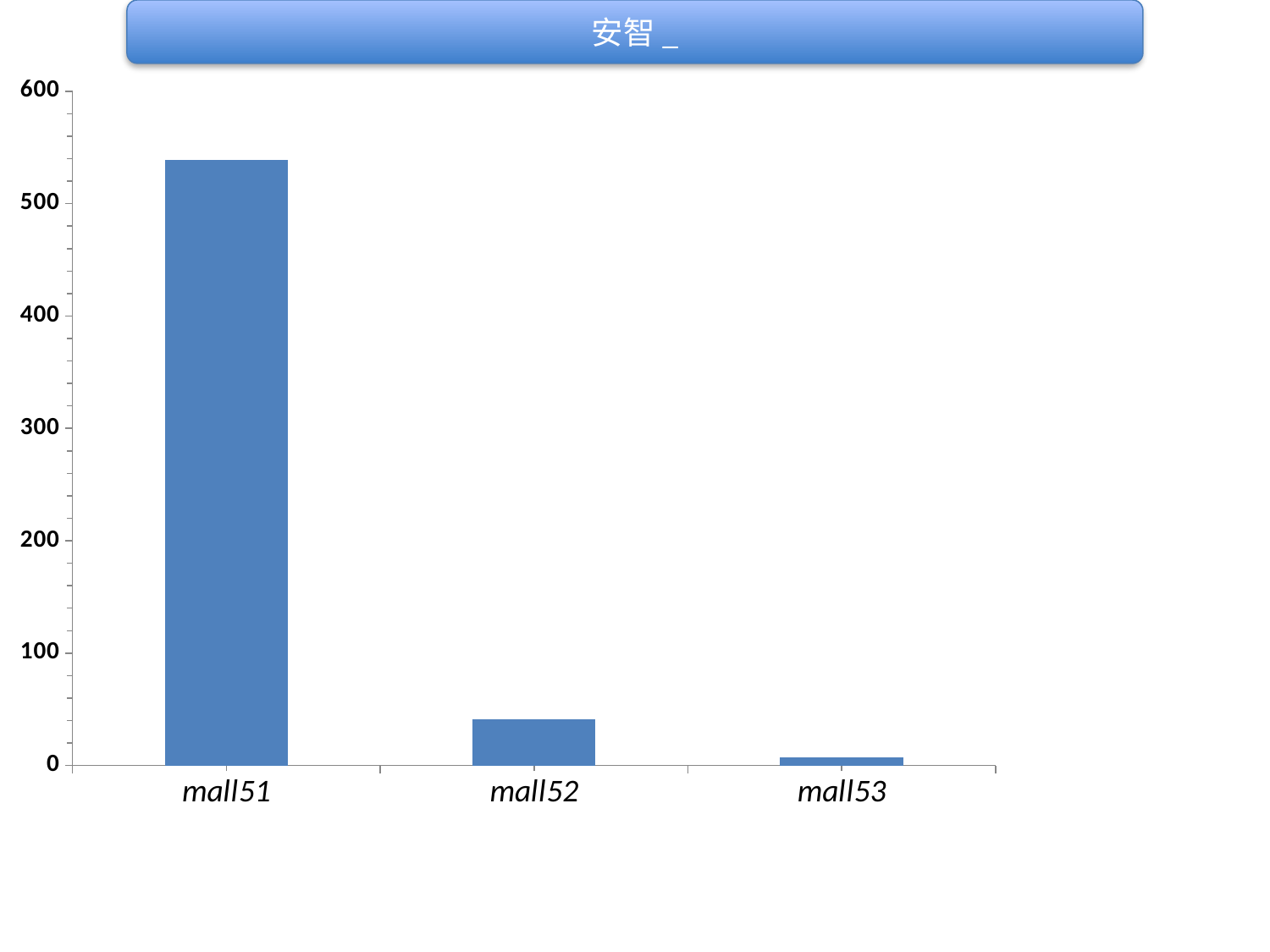

安智_

### Chart

| Category | uv |
|---|---|
| mall51 | 539.0 |
| mall52 | 41.0 |
| mall53 | 7.0 |